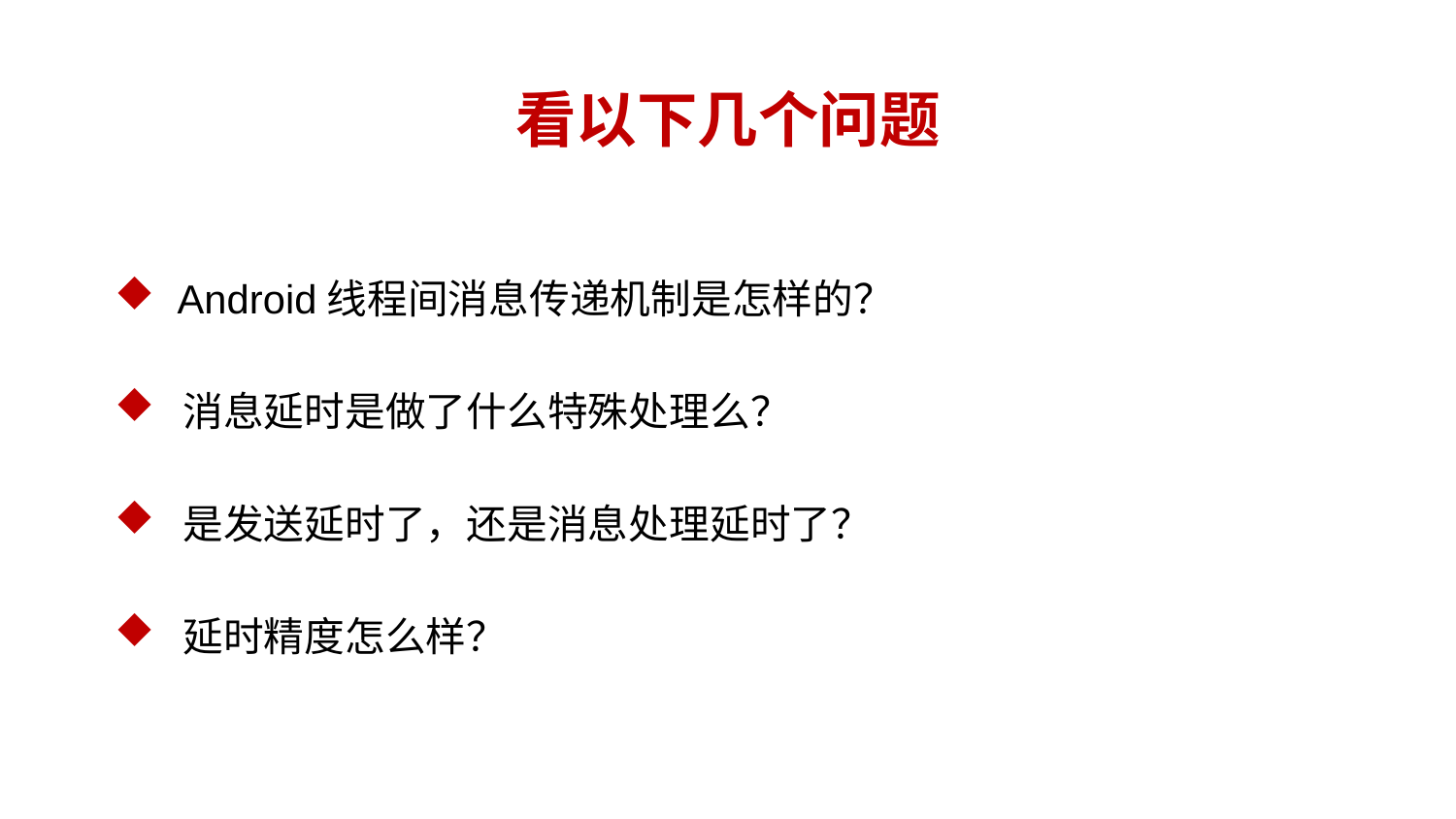

# 看以下几个问题
  Android线程间消息传递机制是怎样的？
  消息延时是做了什么特殊处理么？
  是发送延时了，还是消息处理延时了？
  延时精度怎么样？